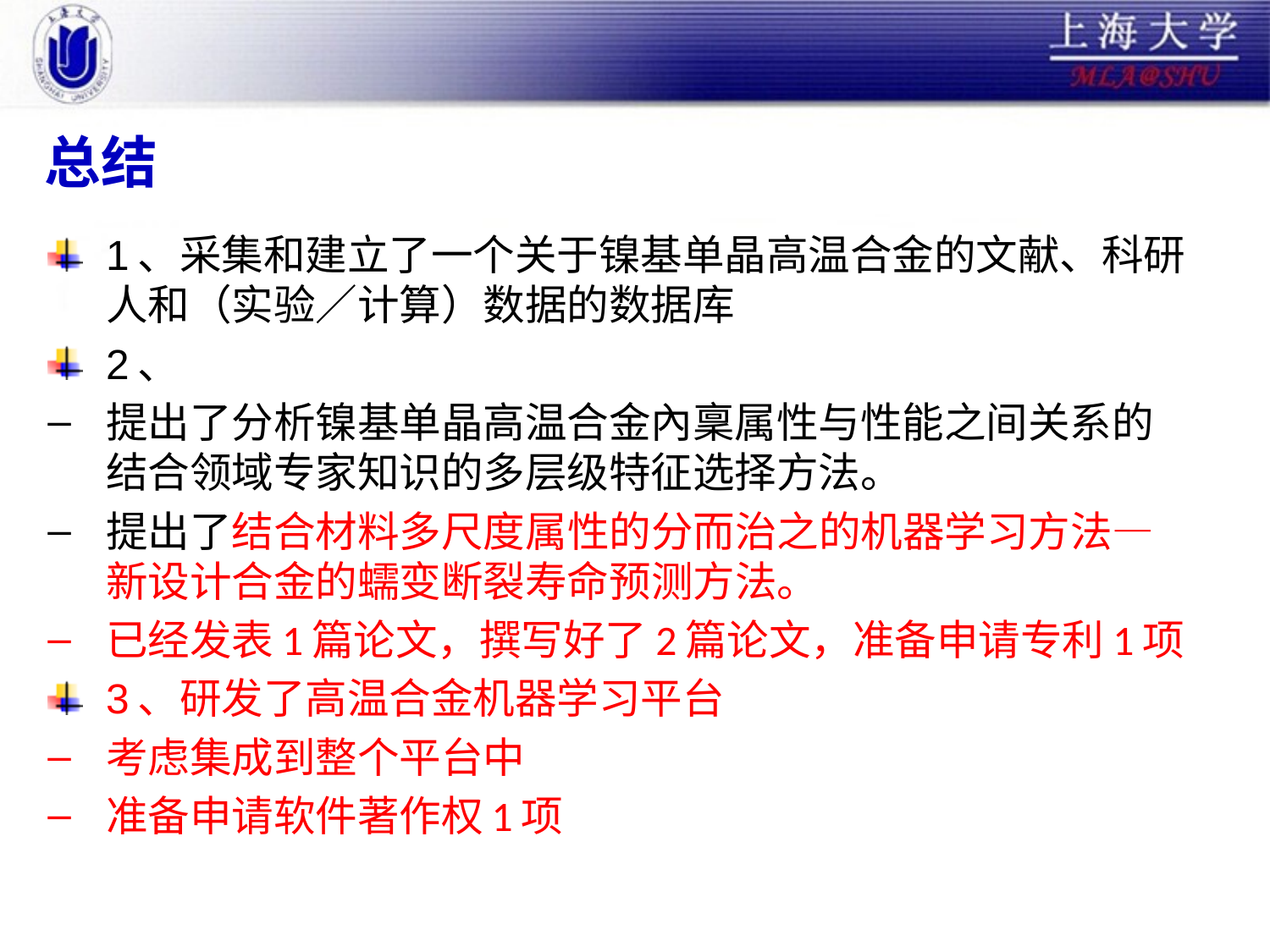

# 总结
1、采集和建立了一个关于镍基单晶高温合金的文献、科研人和（实验／计算）数据的数据库
2、
提出了分析镍基单晶高温合金內稟属性与性能之间关系的结合领域专家知识的多层级特征选择方法。
提出了结合材料多尺度属性的分而治之的机器学习方法—新设计合金的蠕变断裂寿命预测方法。
已经发表1篇论文，撰写好了2篇论文，准备申请专利1项
3、研发了高温合金机器学习平台
考虑集成到整个平台中
准备申请软件著作权1项